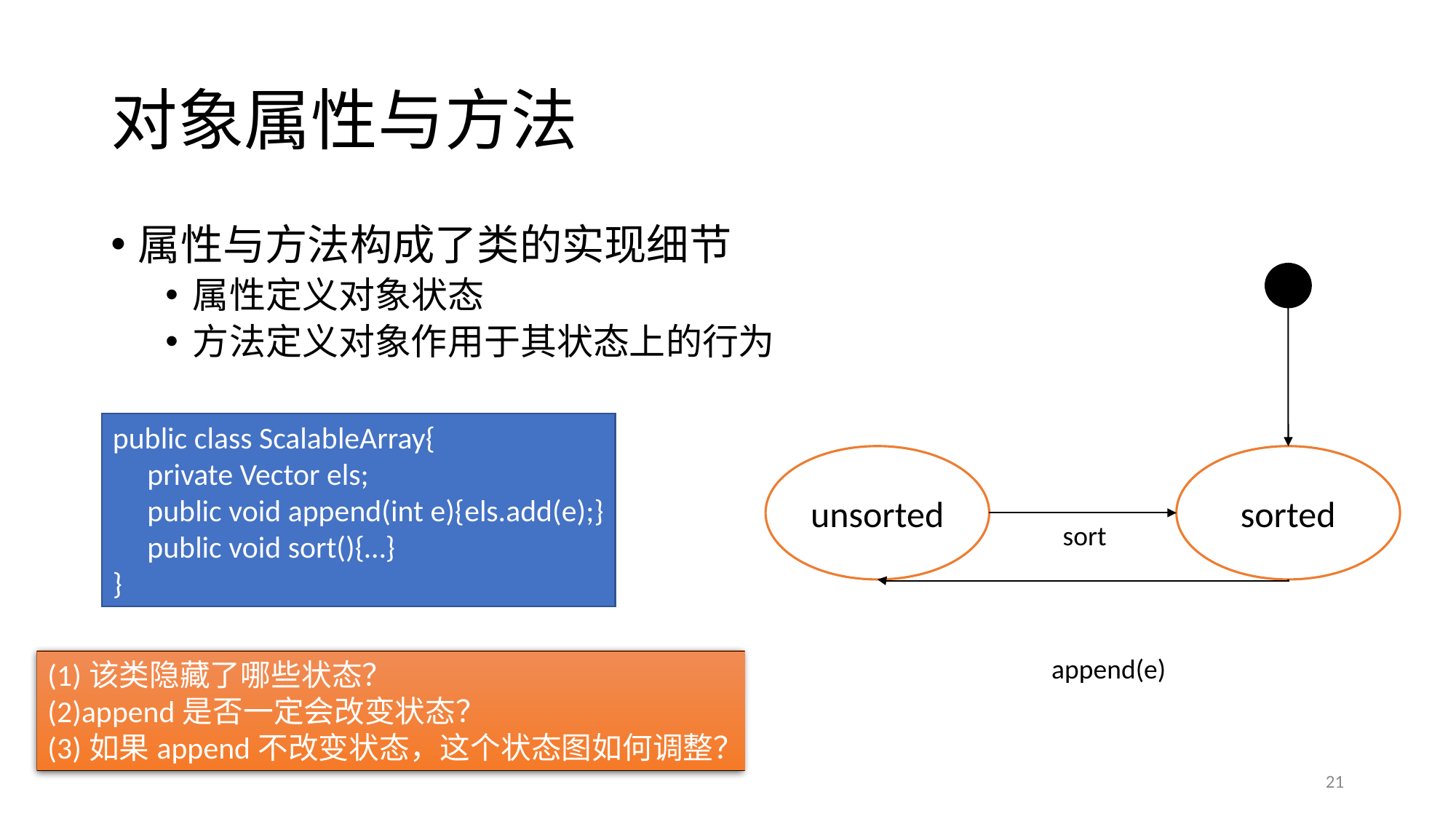

# 对象属性与方法
属性与方法构成了类的实现细节
属性定义对象状态
方法定义对象作用于其状态上的行为

public class ScalableArray{
     private Vector els;
     public void append(int e){els.add(e);}
     public void sort(){…}
}
unsorted
sorted
sort
append(e)
(1)该类隐藏了哪些状态？
(2)append是否一定会改变状态？
(3)如果append不改变状态，这个状态图如何调整？
21